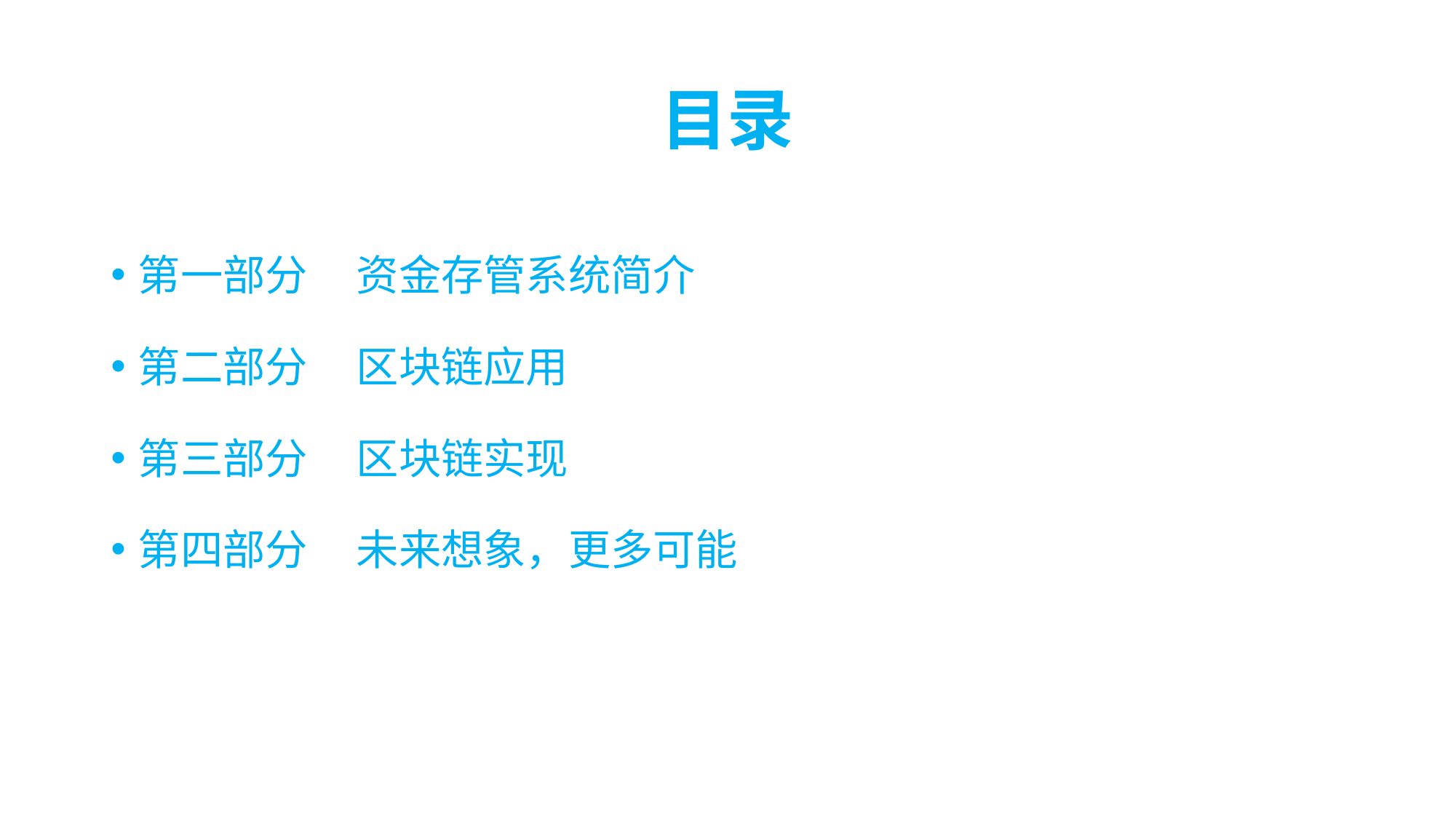

# 目录
第一部分	资金存管系统简介
第二部分	区块链应用
第三部分	区块链实现
第四部分	未来想象，更多可能